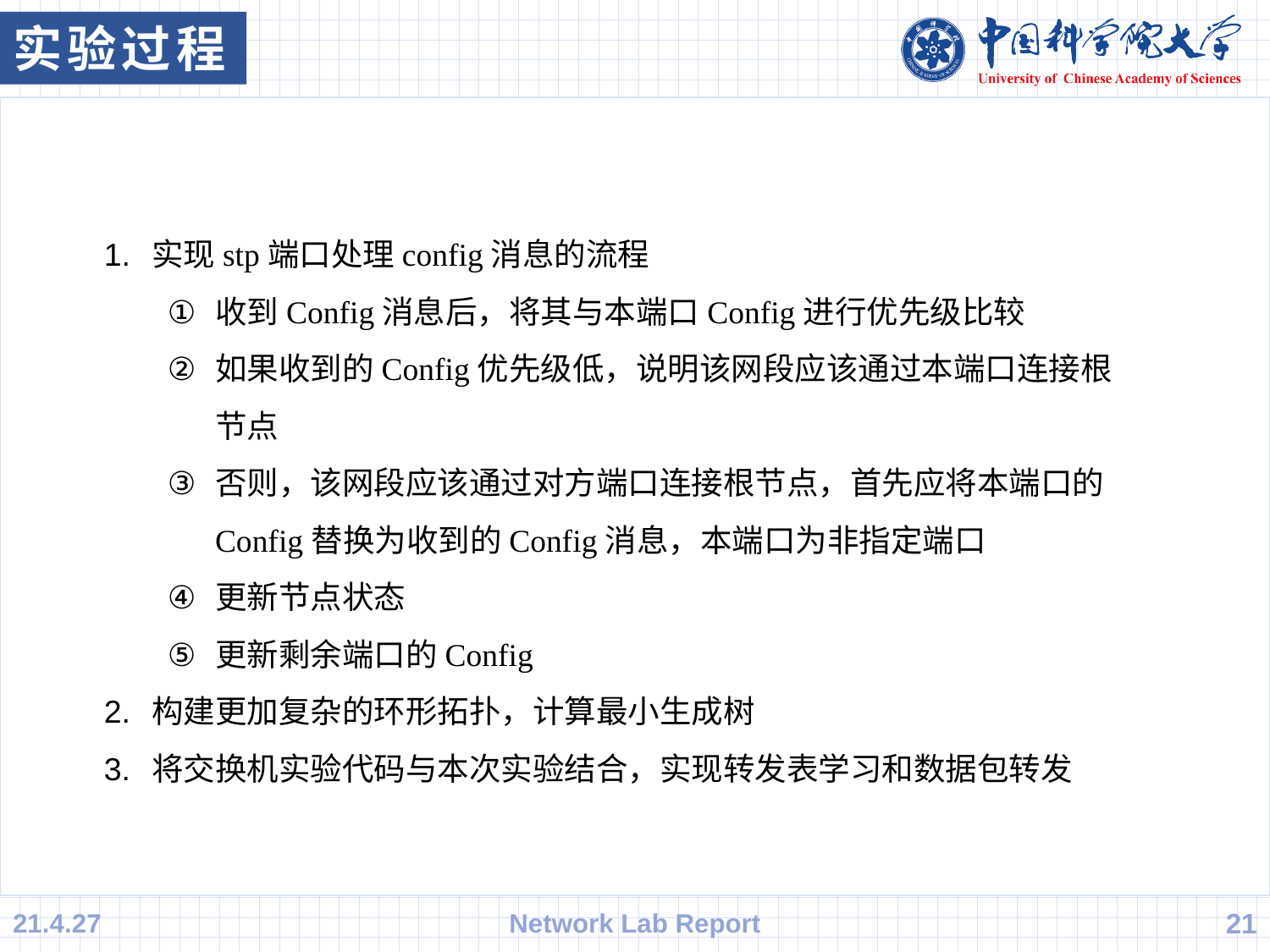

实验过程
实现stp端口处理config消息的流程
收到Config消息后，将其与本端口Config进行优先级比较
如果收到的Config优先级低，说明该网段应该通过本端口连接根节点
否则，该网段应该通过对方端口连接根节点，首先应将本端口的Config替换为收到的Config消息，本端口为非指定端口
更新节点状态
更新剩余端口的Config
构建更加复杂的环形拓扑，计算最小生成树
将交换机实验代码与本次实验结合，实现转发表学习和数据包转发
21.4.27
Network Lab Report
21